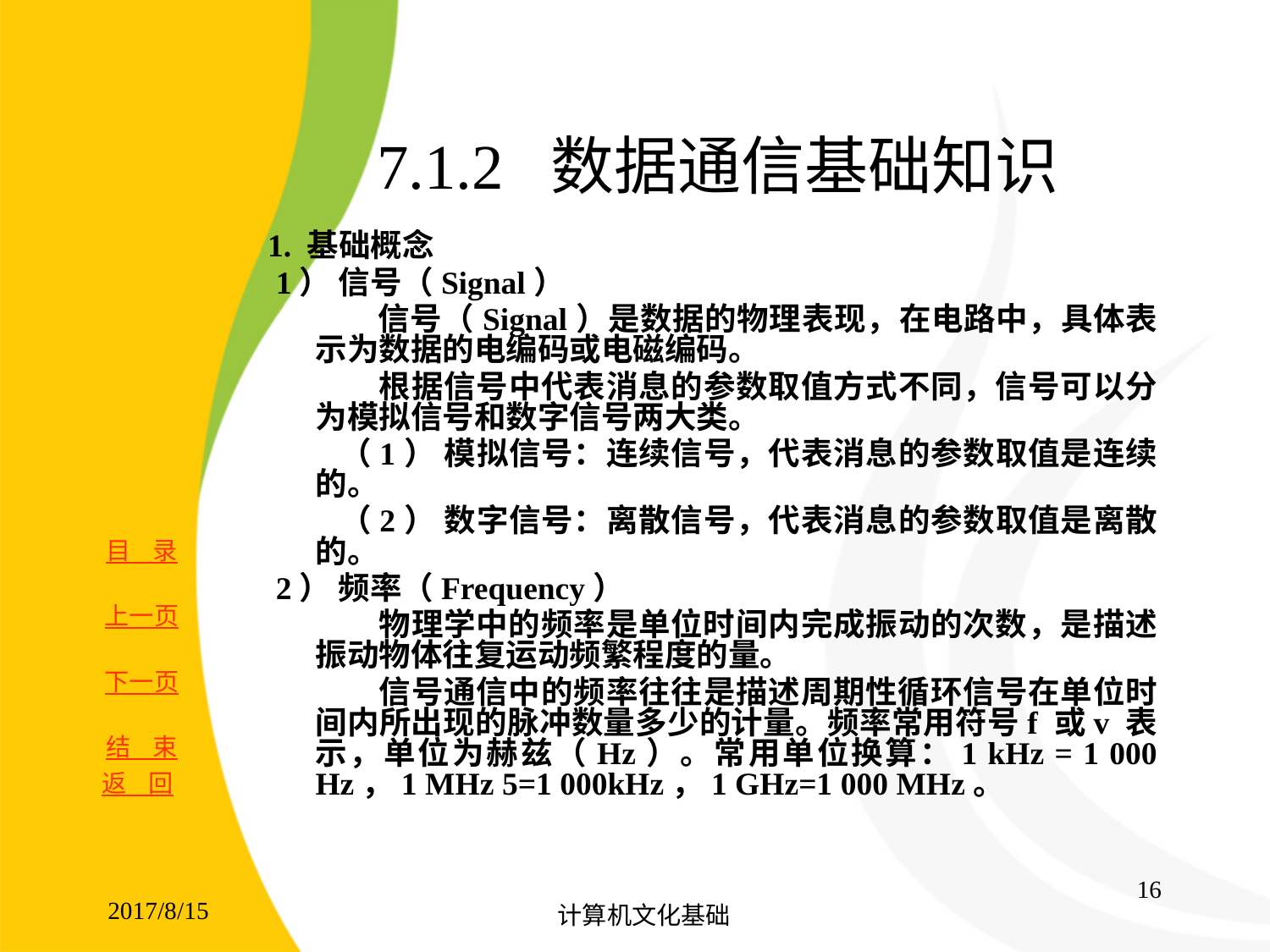

# 7.1.2  数据通信基础知识
1. 基础概念
 1） 信号（Signal）
             信号（Signal）是数据的物理表现，在电路中，具体表示为数据的电编码或电磁编码。
             根据信号中代表消息的参数取值方式不同，信号可以分为模拟信号和数字信号两大类。
        （1） 模拟信号：连续信号，代表消息的参数取值是连续的。
        （2） 数字信号：离散信号，代表消息的参数取值是离散的。
 2） 频率（Frequency）
             物理学中的频率是单位时间内完成振动的次数，是描述振动物体往复运动频繁程度的量。
             信号通信中的频率往往是描述周期性循环信号在单位时间内所出现的脉冲数量多少的计量。频率常用符号f 或v 表示，单位为赫兹（Hz）。常用单位换算：1 kHz = 1 000 Hz，1 MHz 5=1 000kHz，1 GHz=1 000 MHz。
返    回
16
2017/8/15